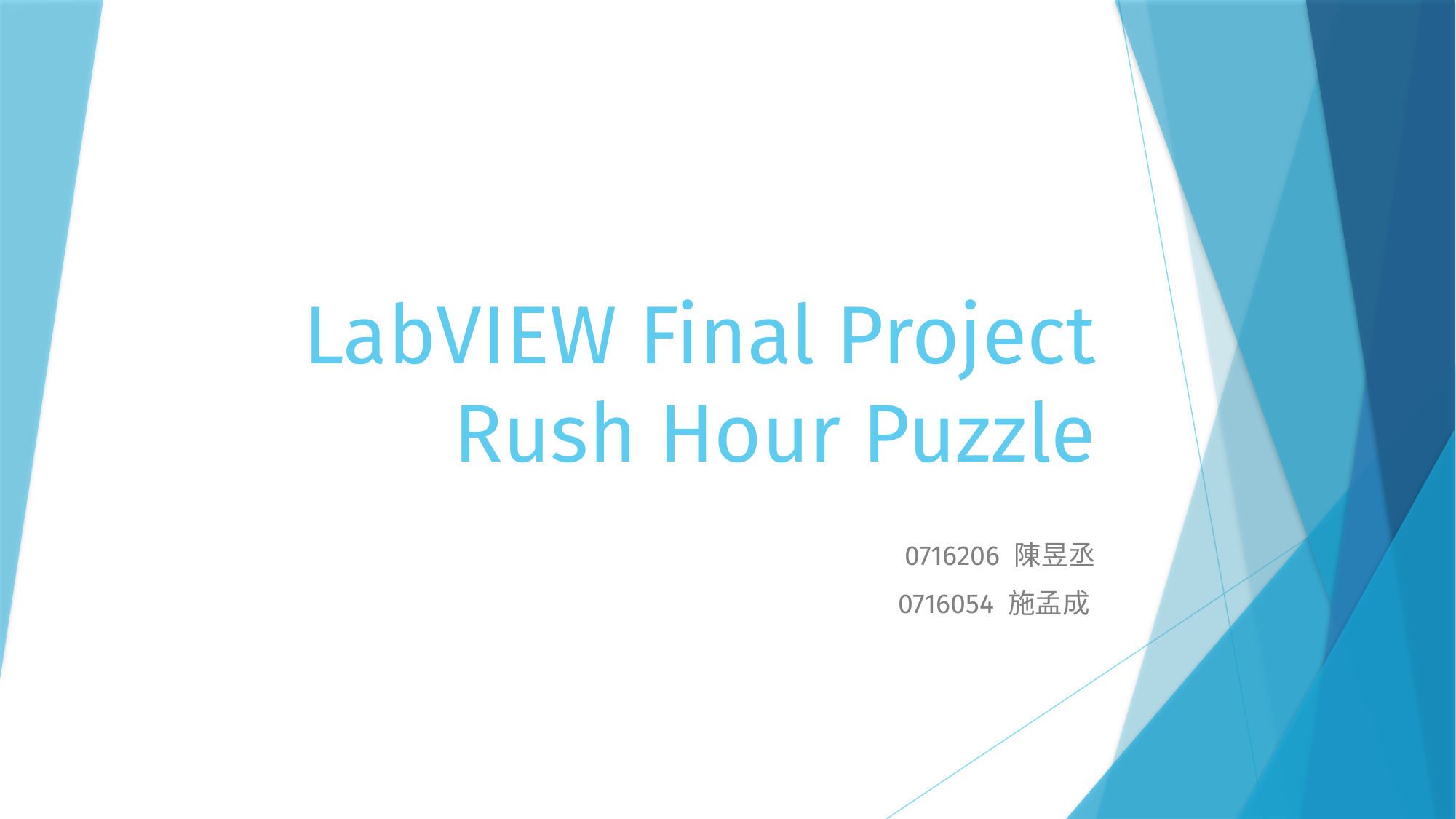

# LabVIEW Final Project Rush Hour Puzzle
0716206 陳昱丞
 0716054 施孟成